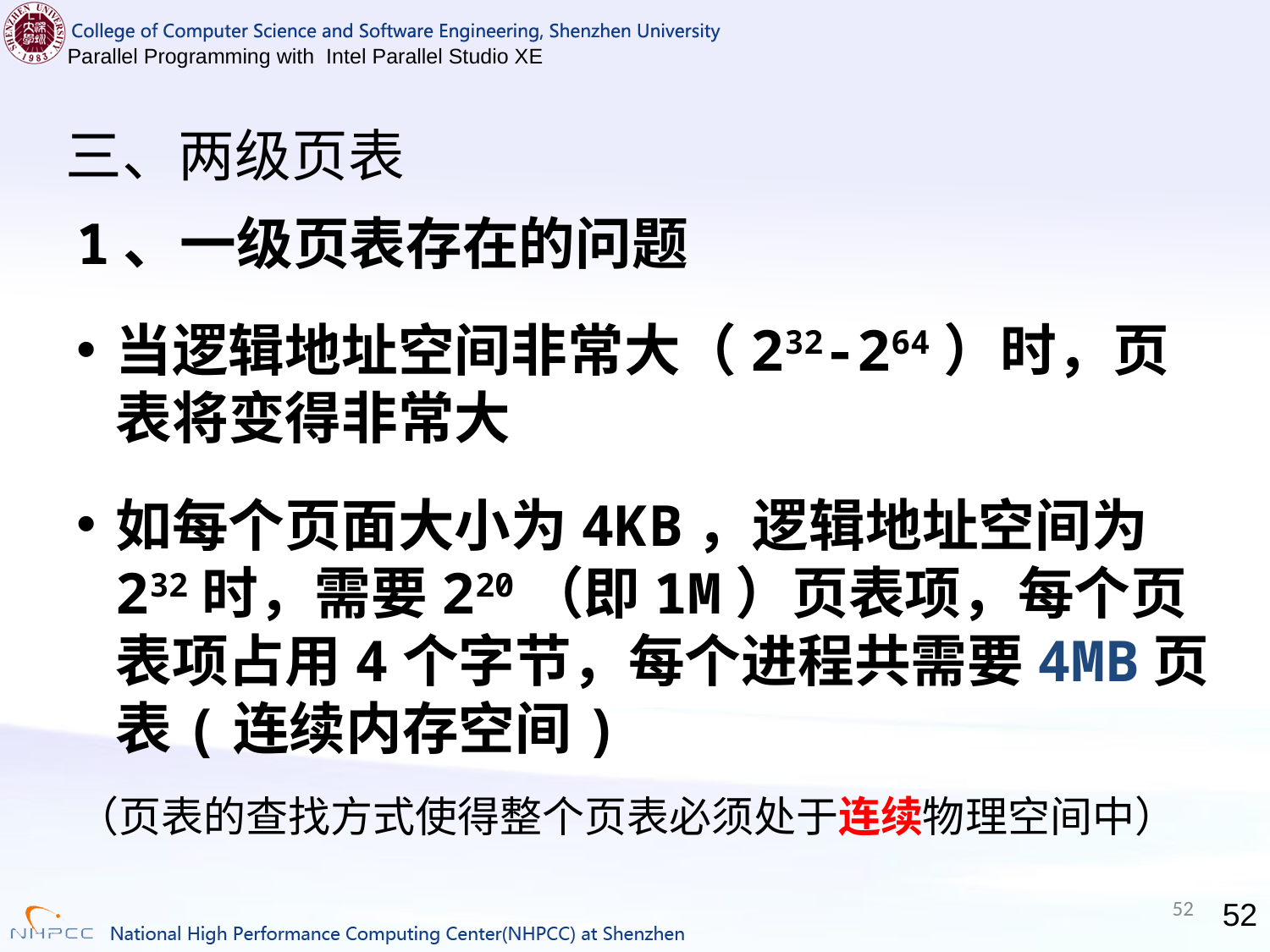

# 三、两级页表
1、一级页表存在的问题
当逻辑地址空间非常大（232-264）时，页表将变得非常大
如每个页面大小为4KB，逻辑地址空间为232时，需要220（即1M）页表项，每个页表项占用4个字节，每个进程共需要4MB页表(连续内存空间)
（页表的查找方式使得整个页表必须处于连续物理空间中）
52
52